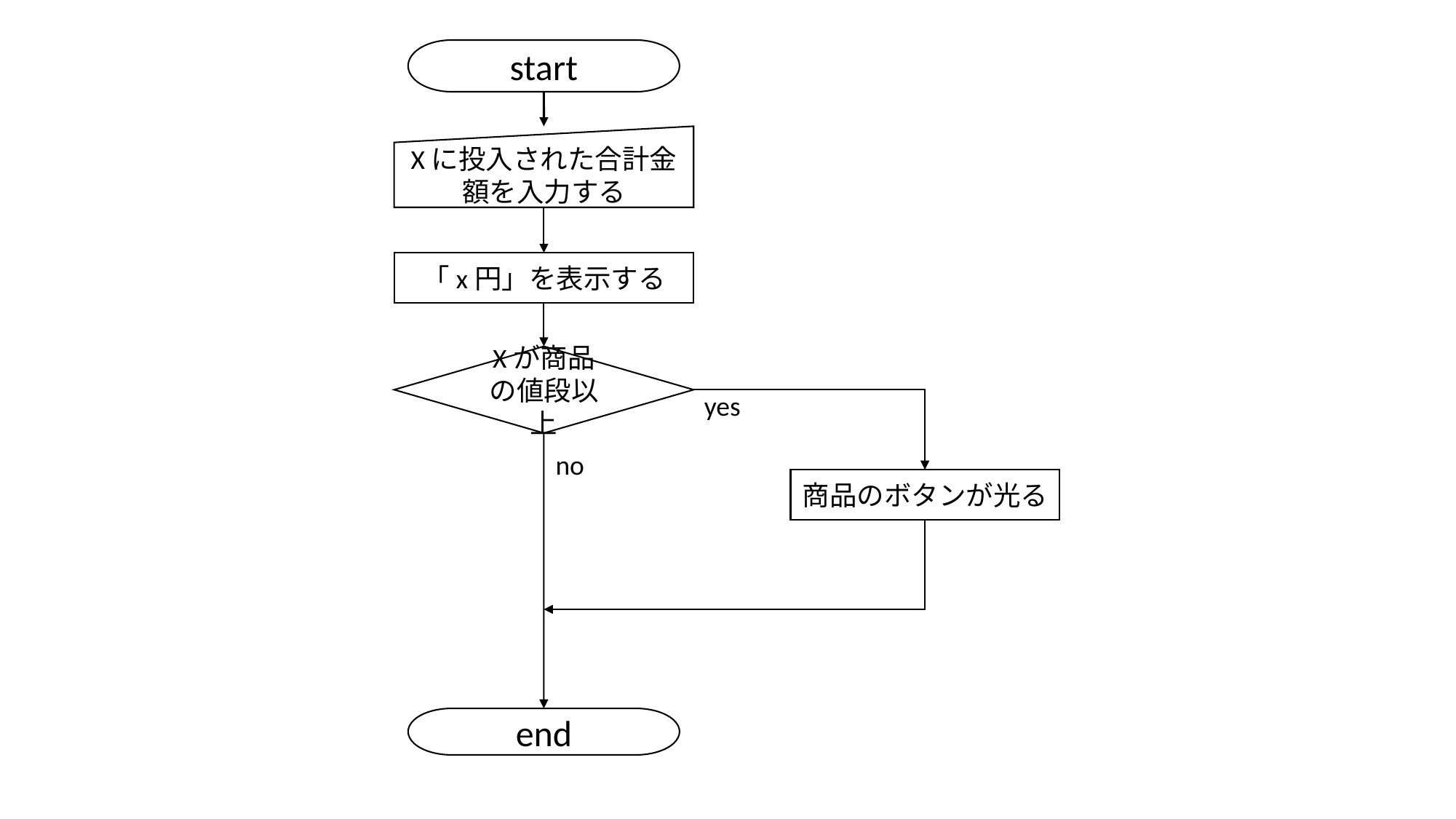

start
Xに投入された合計金額を入力する
「x円」を表示する
Xが商品の値段以上
yes
no
商品のボタンが光る
end